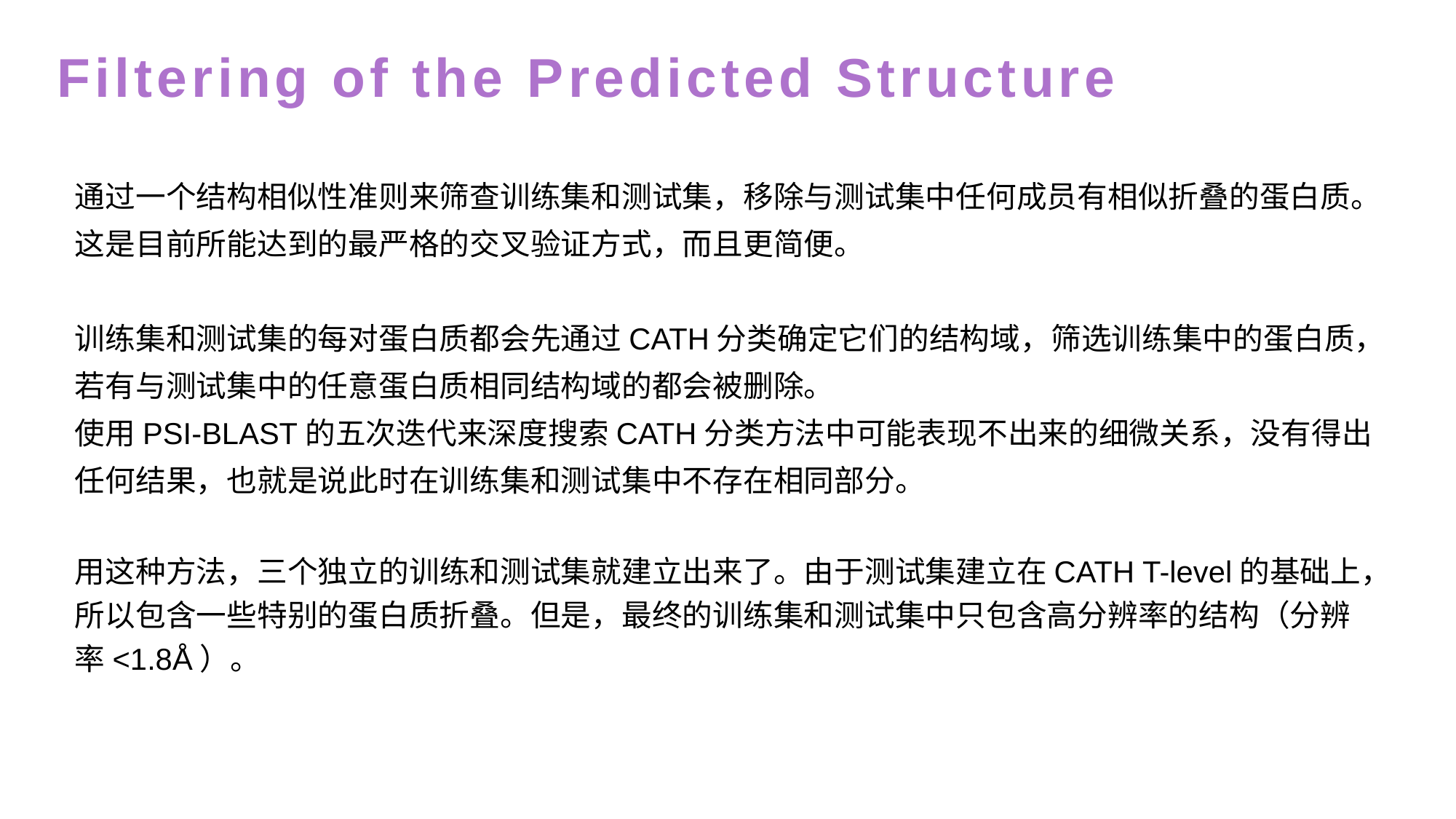

Filtering of the Predicted Structure
通过一个结构相似性准则来筛查训练集和测试集，移除与测试集中任何成员有相似折叠的蛋白质。
这是目前所能达到的最严格的交叉验证方式，而且更简便。

训练集和测试集的每对蛋白质都会先通过CATH分类确定它们的结构域，筛选训练集中的蛋白质，若有与测试集中的任意蛋白质相同结构域的都会被删除。
使用PSI-BLAST的五次迭代来深度搜索CATH分类方法中可能表现不出来的细微关系，没有得出任何结果，也就是说此时在训练集和测试集中不存在相同部分。

用这种方法，三个独立的训练和测试集就建立出来了。由于测试集建立在CATH T-level的基础上，所以包含一些特别的蛋白质折叠。但是，最终的训练集和测试集中只包含高分辨率的结构（分辨率<1.8Å）。